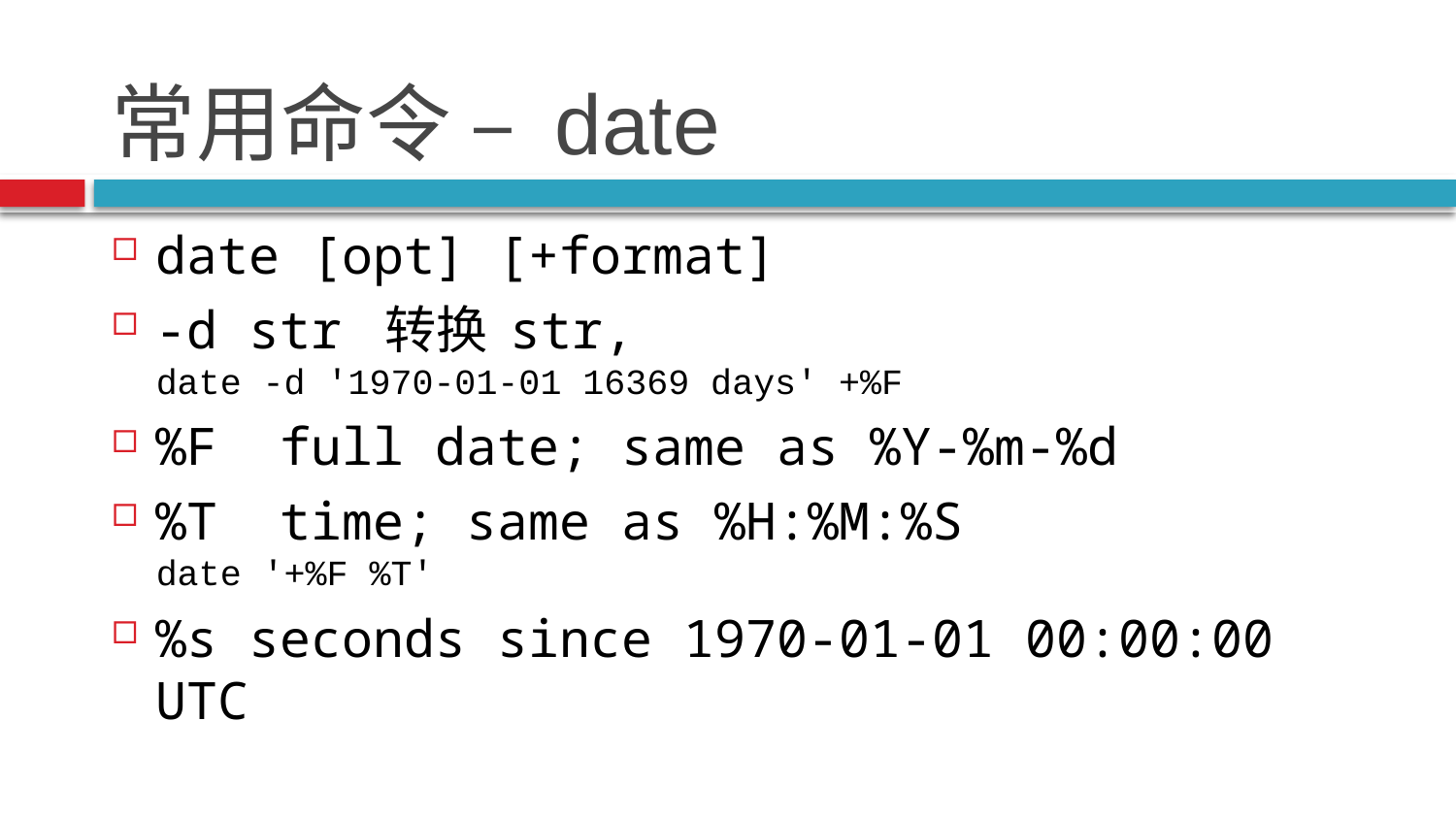

# 常用命令 – date
date [opt] [+format]
-d str 转换 str,
date -d '1970-01-01 16369 days' +%F
%F  full date; same as %Y-%m-%d
%T  time; same as %H:%M:%S
date '+%F %T'
%s seconds since 1970-01-01 00:00:00 UTC